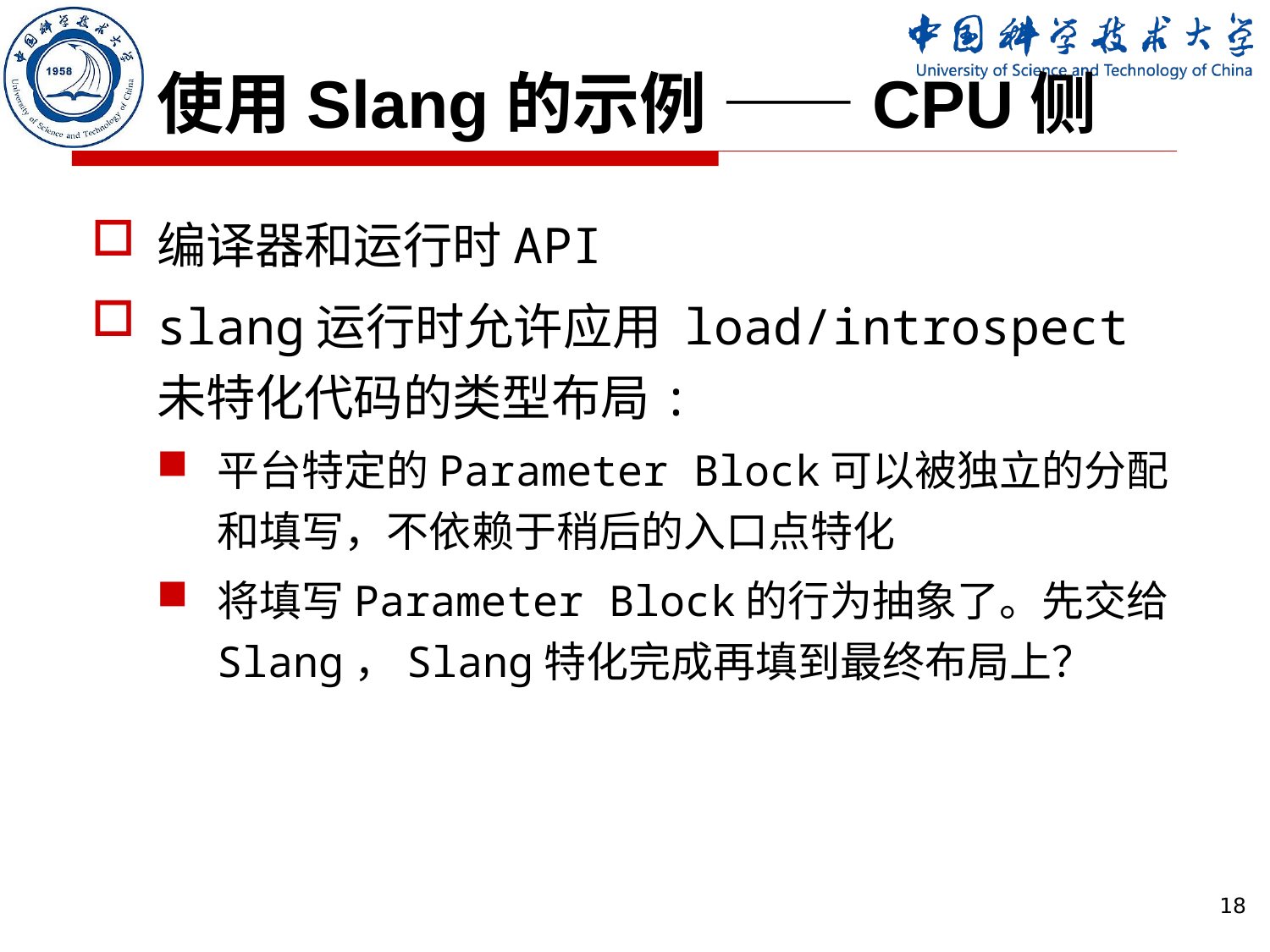

# 使用Slang的示例 ——CPU侧
编译器和运行时API
slang运行时允许应用 load/introspect 未特化代码的类型布局:
平台特定的Parameter Block可以被独立的分配和填写，不依赖于稍后的入口点特化
将填写Parameter Block的行为抽象了。先交给Slang，Slang特化完成再填到最终布局上？

18